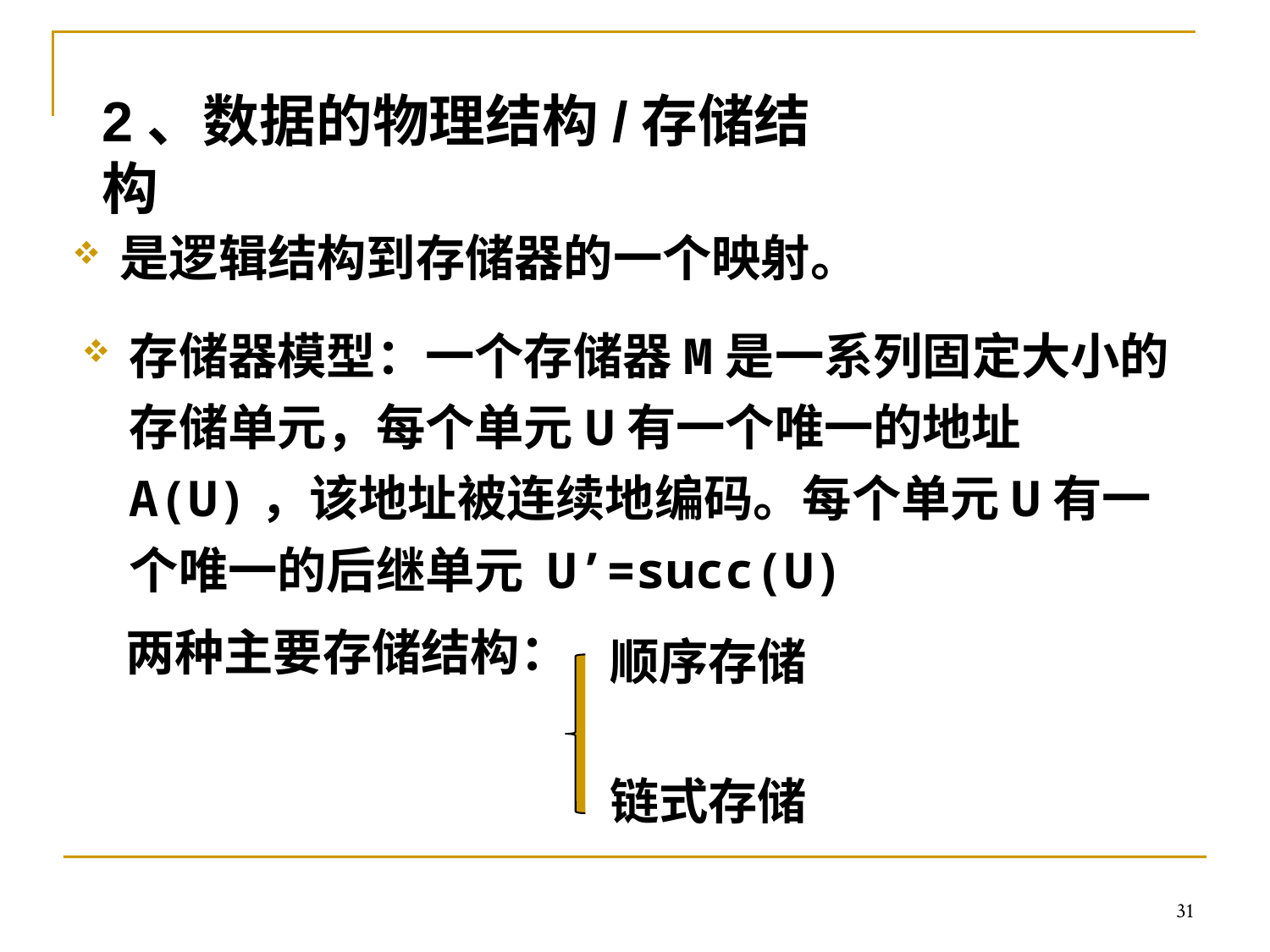

2、数据的物理结构/存储结构

是逻辑结构到存储器的一个映射。
存储器模型：一个存储器M是一系列固定大小的存储单元，每个单元U有一个唯一的地址A(U)，该地址被连续地编码。每个单元U有一个唯一的后继单元 U’=succ(U)

两种主要存储结构：
顺序存储

链式存储
31